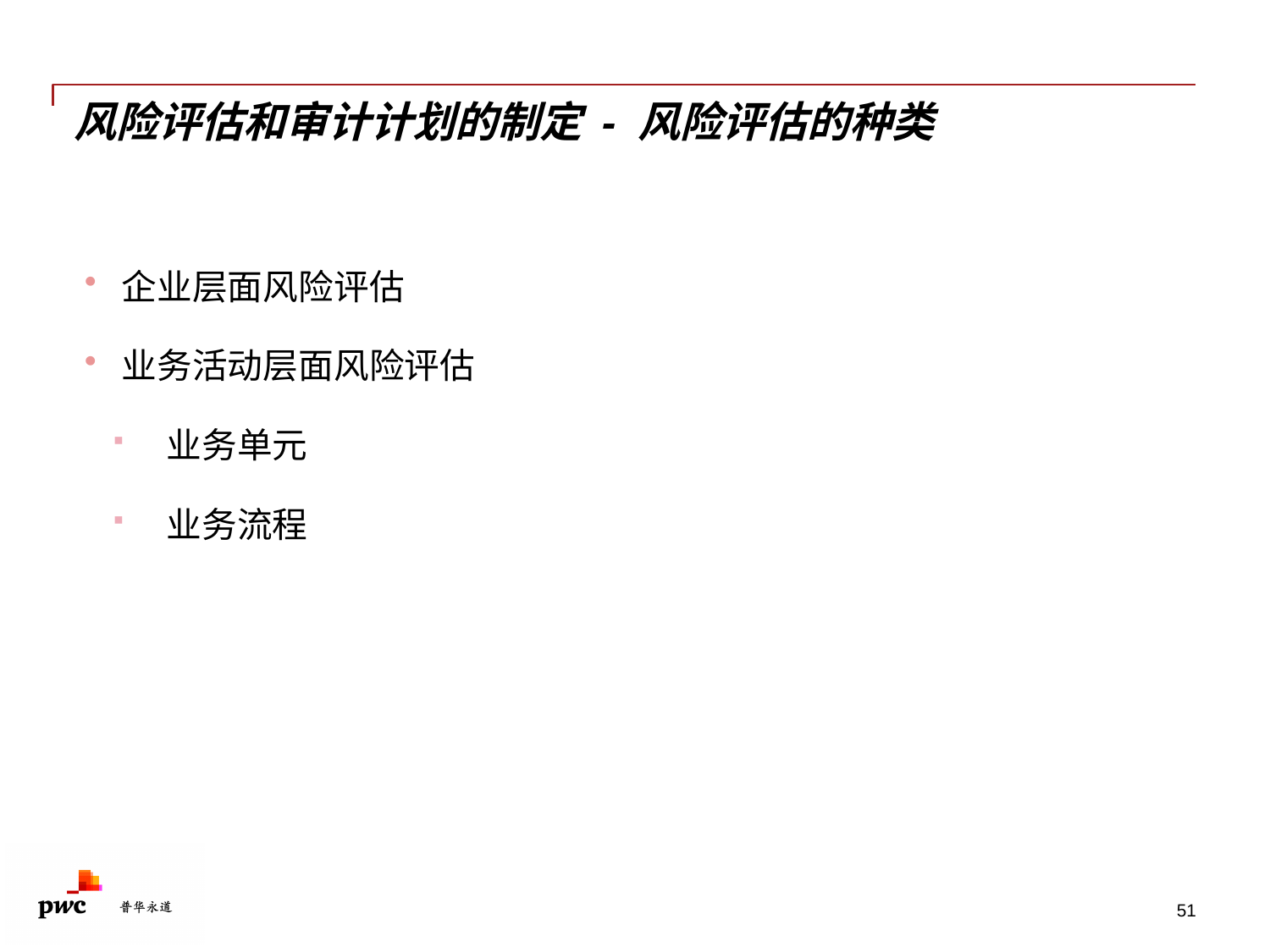

# 风险评估和审计计划的制定 - 风险评估的种类
企业层面风险评估
业务活动层面风险评估
 业务单元
 业务流程

51